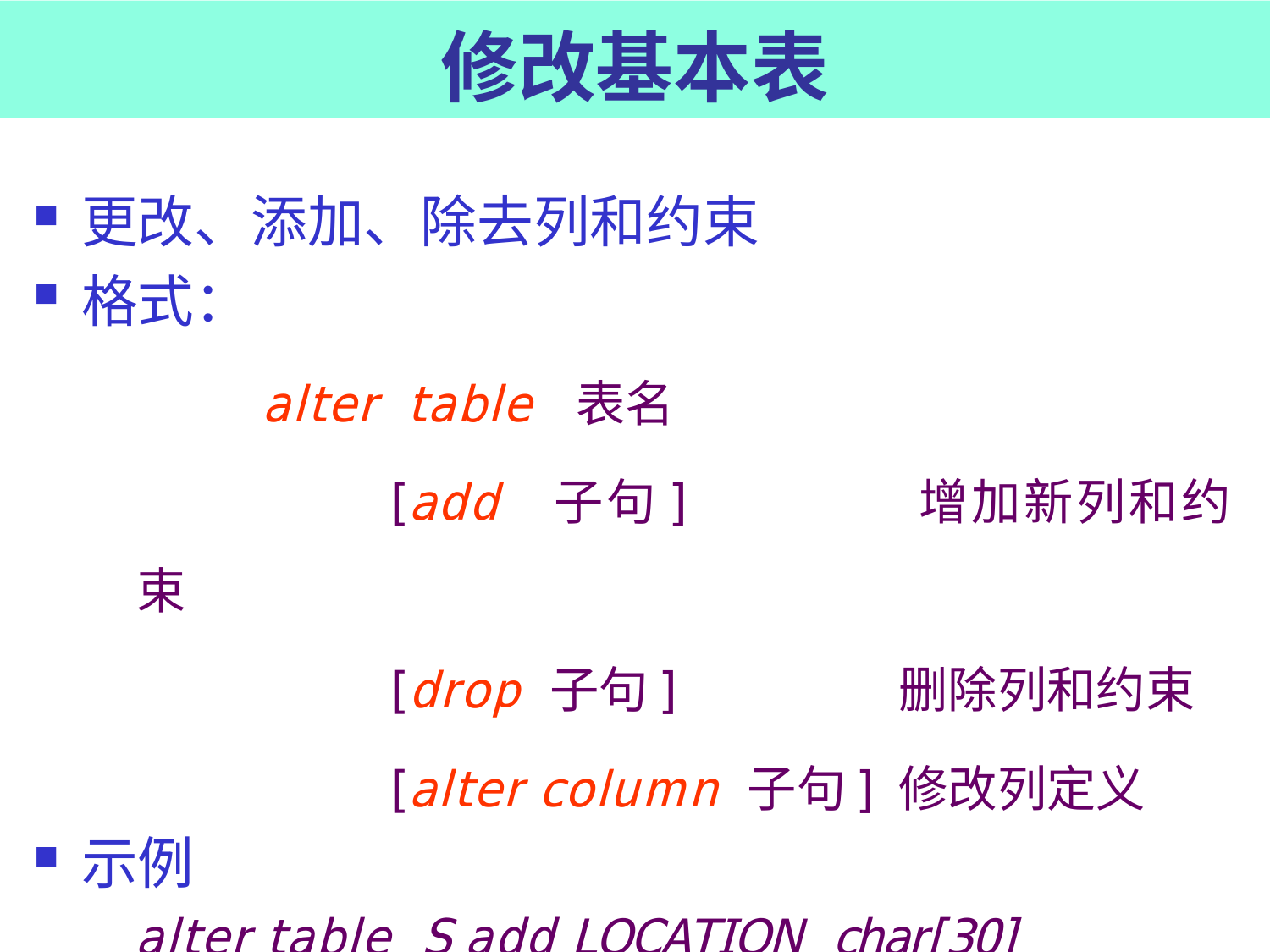

# 修改基本表
更改、添加、除去列和约束
格式：
		alter  table  表名
			[add  子句]		增加新列和约束
			[drop 子句]		删除列和约束
			[alter column 子句]	修改列定义
示例
	alter table  S add LOCATION  char[30]